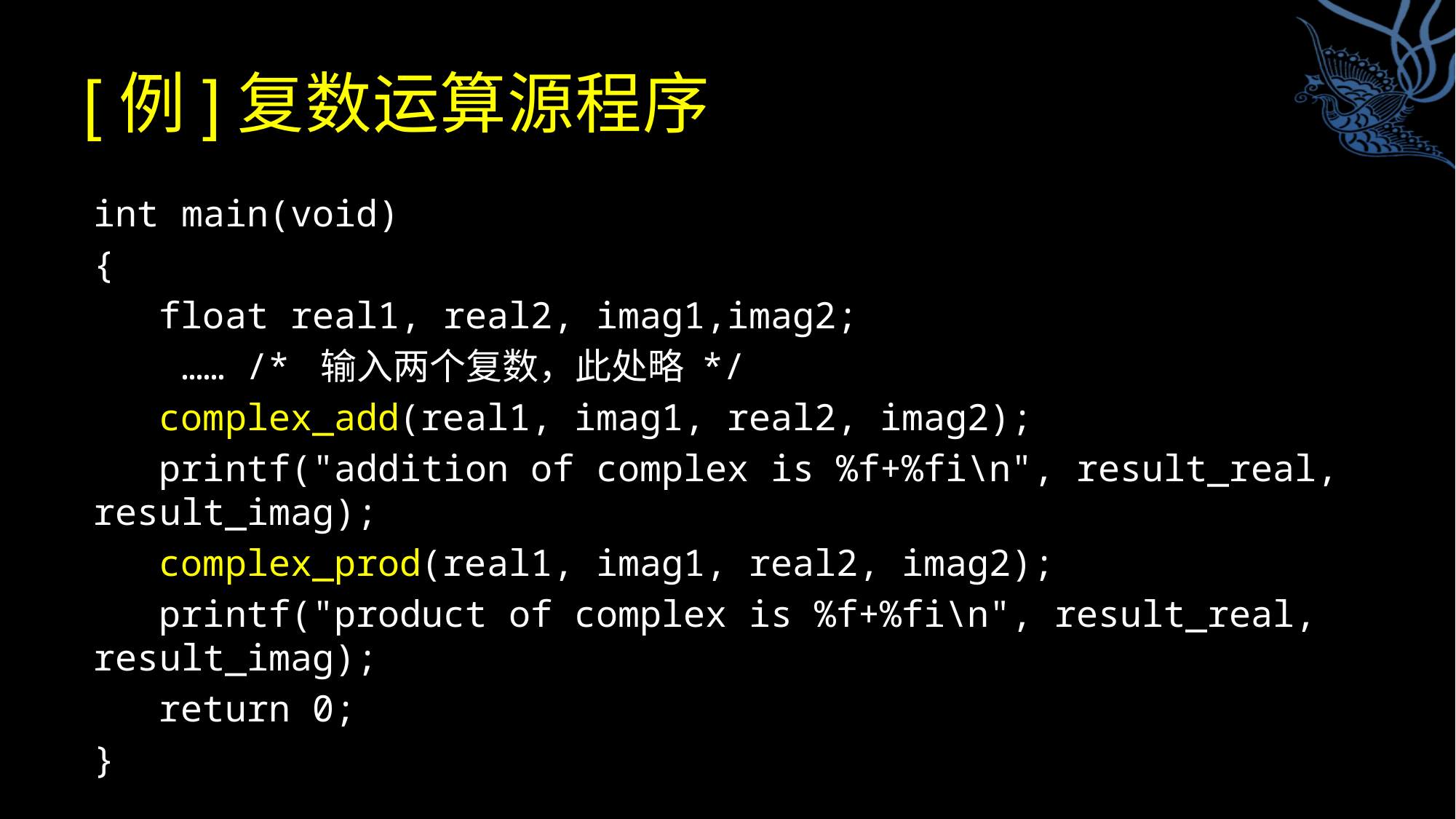

# [例]复数运算源程序

int main(void)
{
   float real1, real2, imag1,imag2;
    …… /* 输入两个复数，此处略 */
   complex_add(real1, imag1, real2, imag2);
   printf("addition of complex is %f+%fi\n", result_real, result_imag);
   complex_prod(real1, imag1, real2, imag2);
   printf("product of complex is %f+%fi\n", result_real, result_imag);
   return 0;
}